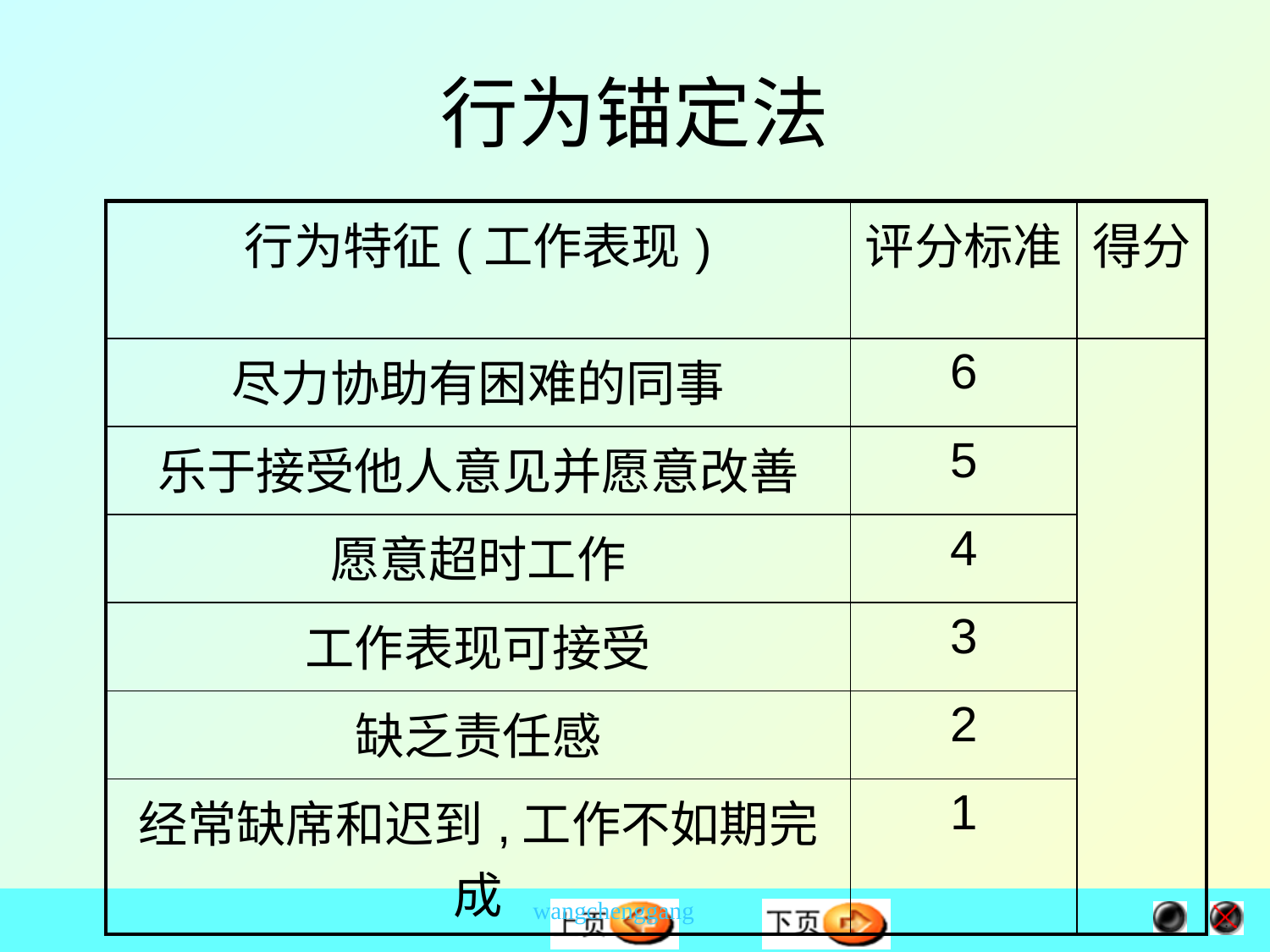

# 行为锚定法
| 行为特征(工作表现) | 评分标准 | 得分 |
| --- | --- | --- |
| 尽力协助有困难的同事 | 6 |  |
| 乐于接受他人意见并愿意改善 | 5 |  |
| 愿意超时工作 | 4 |  |
| 工作表现可接受 | 3 |  |
| 缺乏责任感 | 2 |  |
| 经常缺席和迟到,工作不如期完成 | 1 |  |
wangchenggang